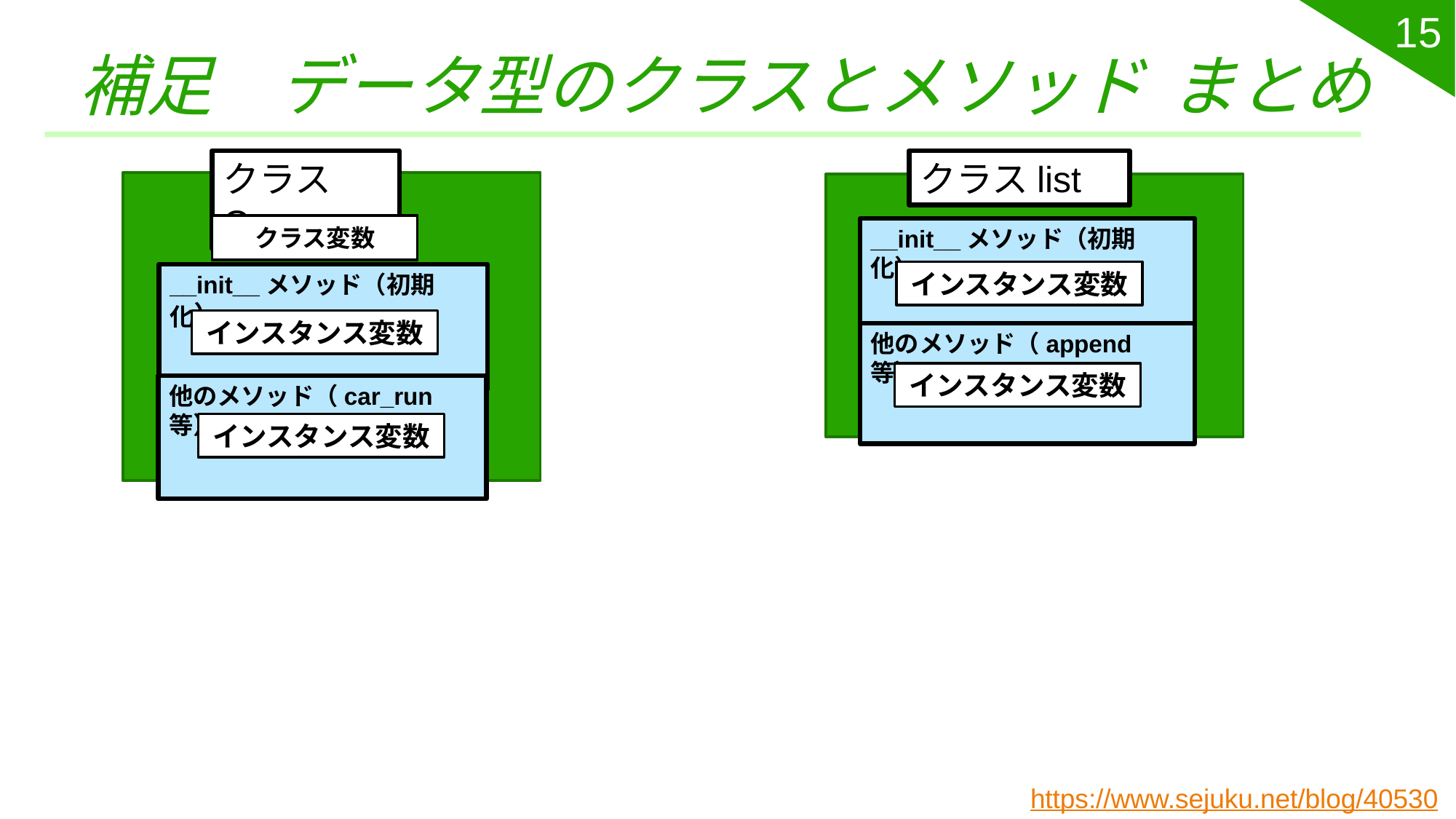

15
# 補足　データ型のクラスとメソッド 	まとめ
クラスCar
クラスlist

クラス変数
__init__メソッド（初期化）

インスタンス変数
__init__メソッド（初期化）

インスタンス変数
他のメソッド（append等）

インスタンス変数
他のメソッド（car_run等）

インスタンス変数
https://www.sejuku.net/blog/40530